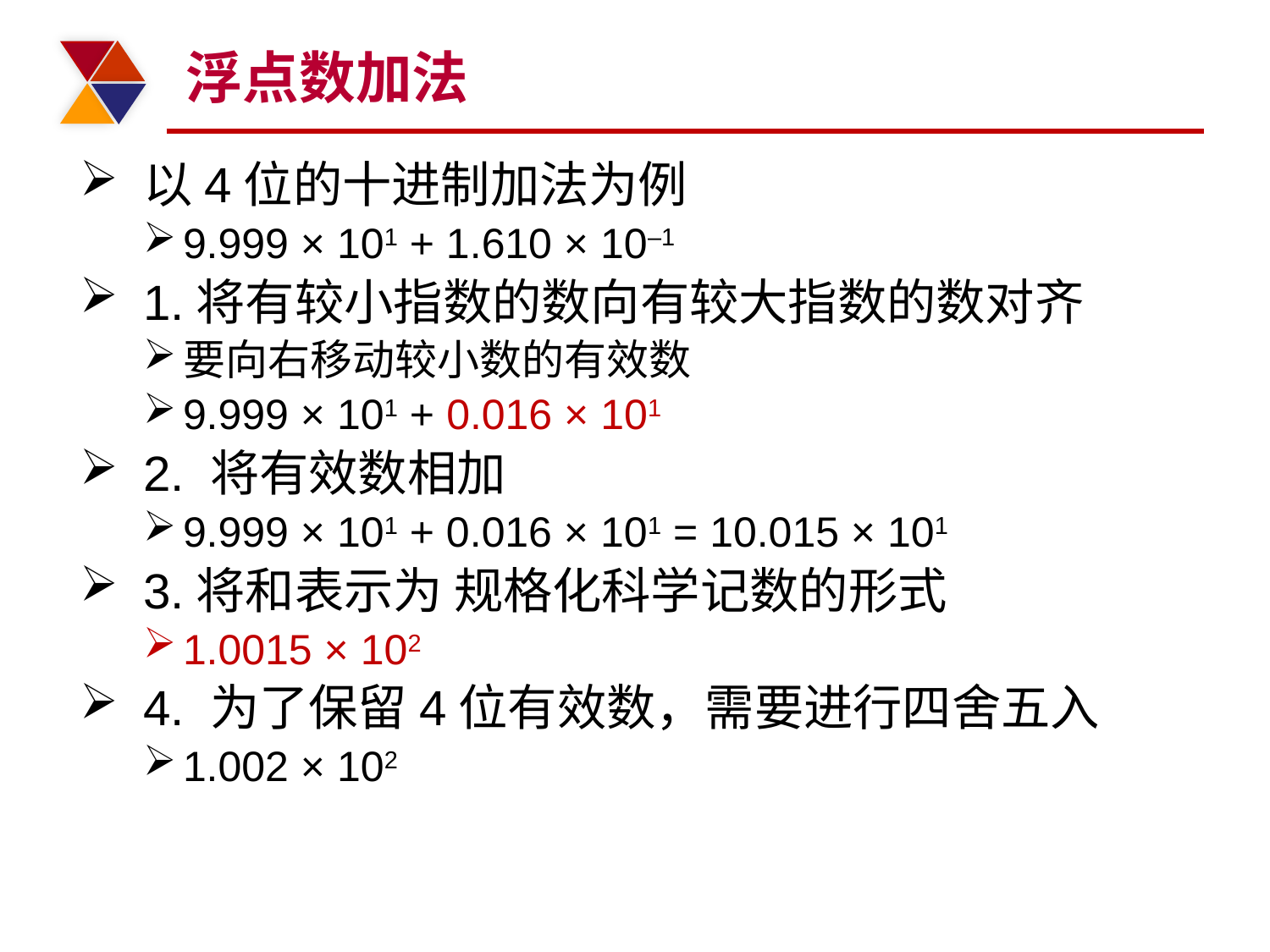

# 浮点数加法
以4位的十进制加法为例
9.999 × 101 + 1.610 × 10–1
1.将有较小指数的数向有较大指数的数对齐
要向右移动较小数的有效数
9.999 × 101 + 0.016 × 101
2. 将有效数相加
9.999 × 101 + 0.016 × 101 = 10.015 × 101
3.将和表示为 规格化科学记数的形式
1.0015 × 102
4. 为了保留4位有效数，需要进行四舍五入
1.002 × 102